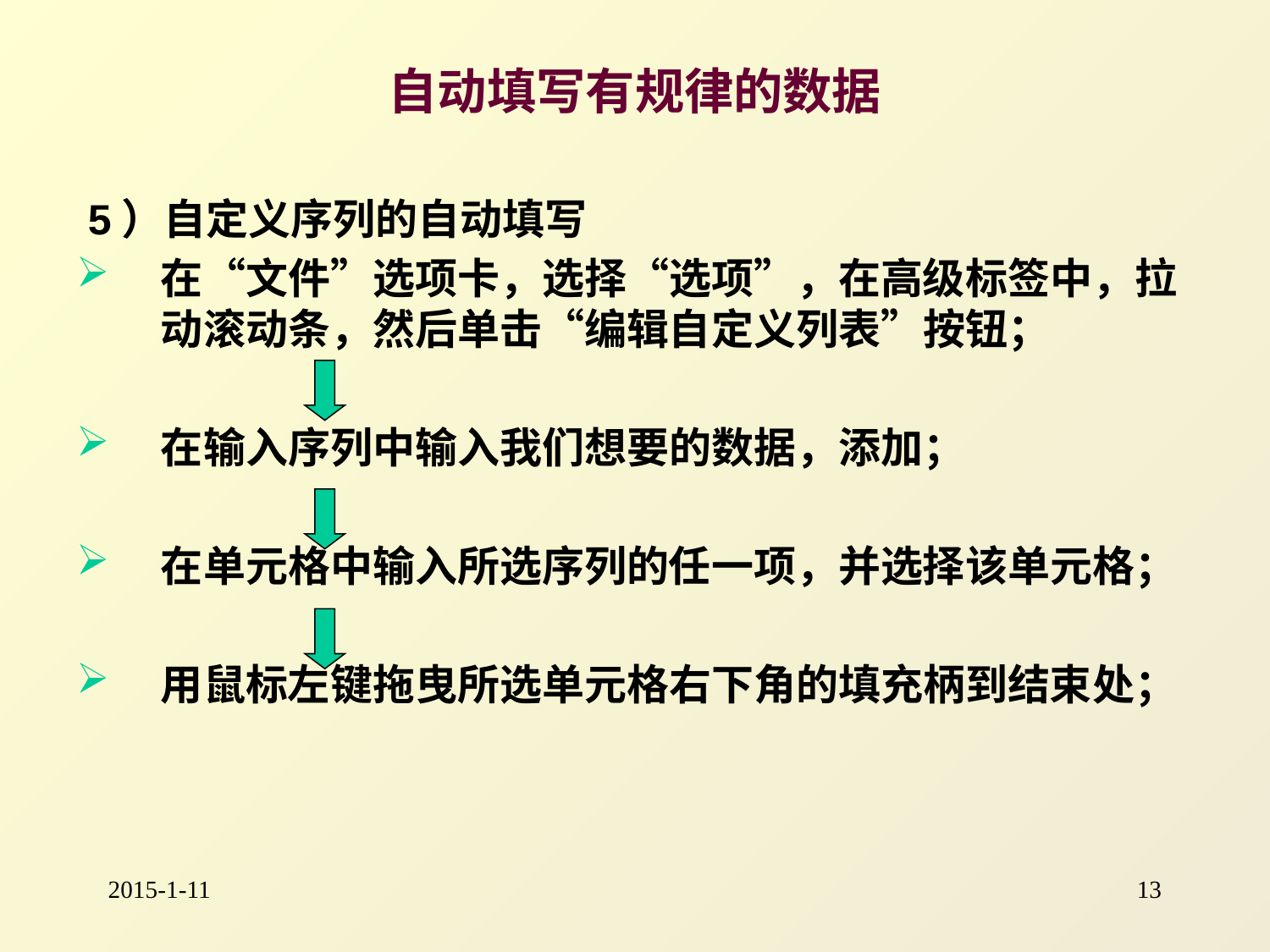

# 自动填写有规律的数据
 5）自定义序列的自动填写
在“文件”选项卡，选择“选项”，在高级标签中，拉动滚动条，然后单击“编辑自定义列表”按钮；

在输入序列中输入我们想要的数据，添加；

在单元格中输入所选序列的任一项，并选择该单元格；

用鼠标左键拖曳所选单元格右下角的填充柄到结束处；

2015-1-11
13